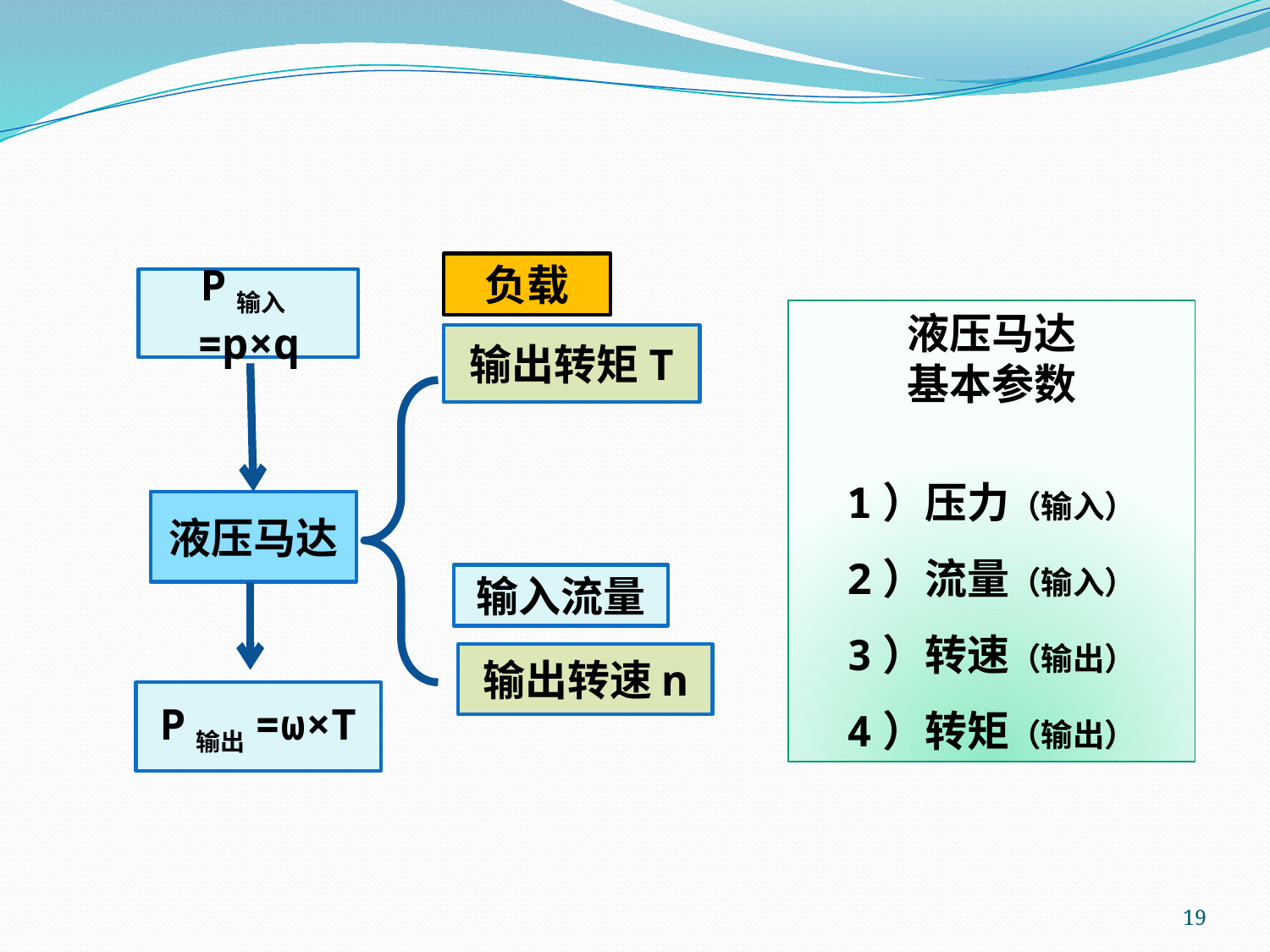

负载
P输入=p×q
液压马达
基本参数
1）压力（输入）
2）流量（输入）
3）转速（输出）
4）转矩（输出）
输出转矩T

液压马达
输入流量
输出转速n
P输出=ω×T
19